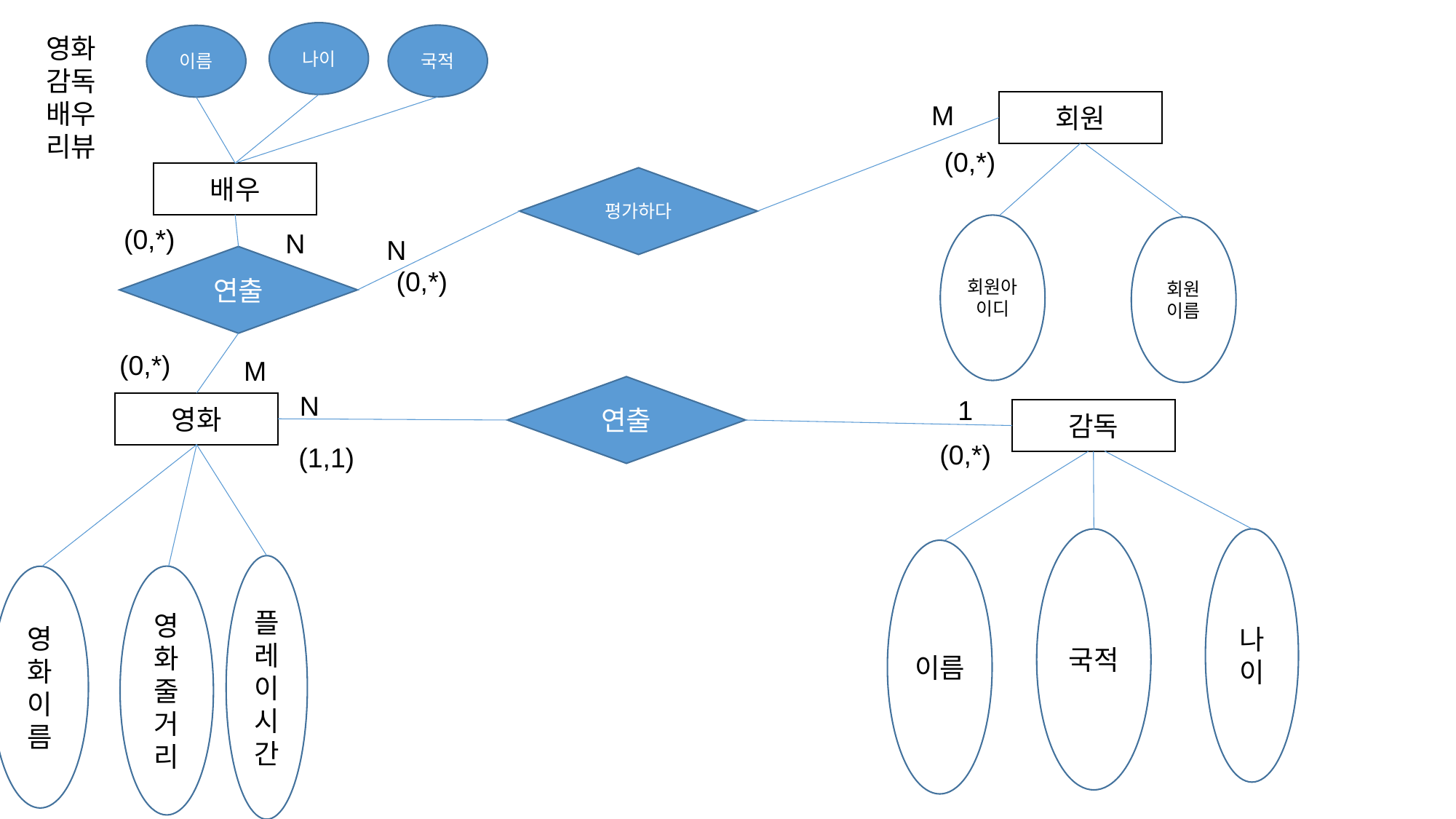

나이
국적
이름
영화
감독
배우
리뷰
회원
M
(0,*)
배우
평가하다
회원아이디
회원 이름
(0,*)
N
N
연출
(0,*)
(0,*)
M
연출
1
영화
감독
(0,*)
(1,1)
나이
국적
이름
플레이시간
영화줄거리
영화이름
N